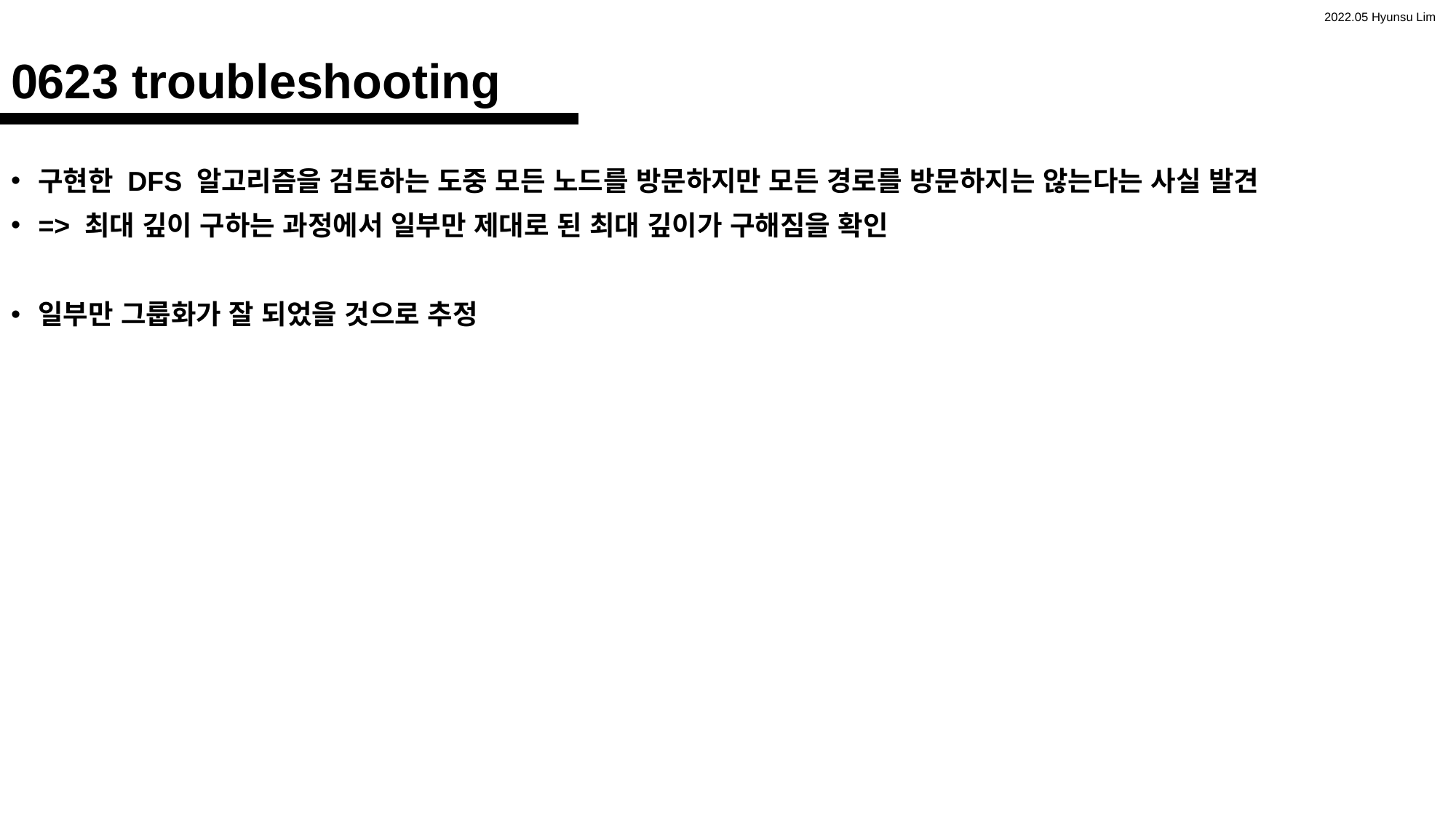

# 0623 troubleshooting
구현한 DFS 알고리즘을 검토하는 도중 모든 노드를 방문하지만 모든 경로를 방문하지는 않는다는 사실 발견
=> 최대 깊이 구하는 과정에서 일부만 제대로 된 최대 깊이가 구해짐을 확인

일부만 그룹화가 잘 되었을 것으로 추정